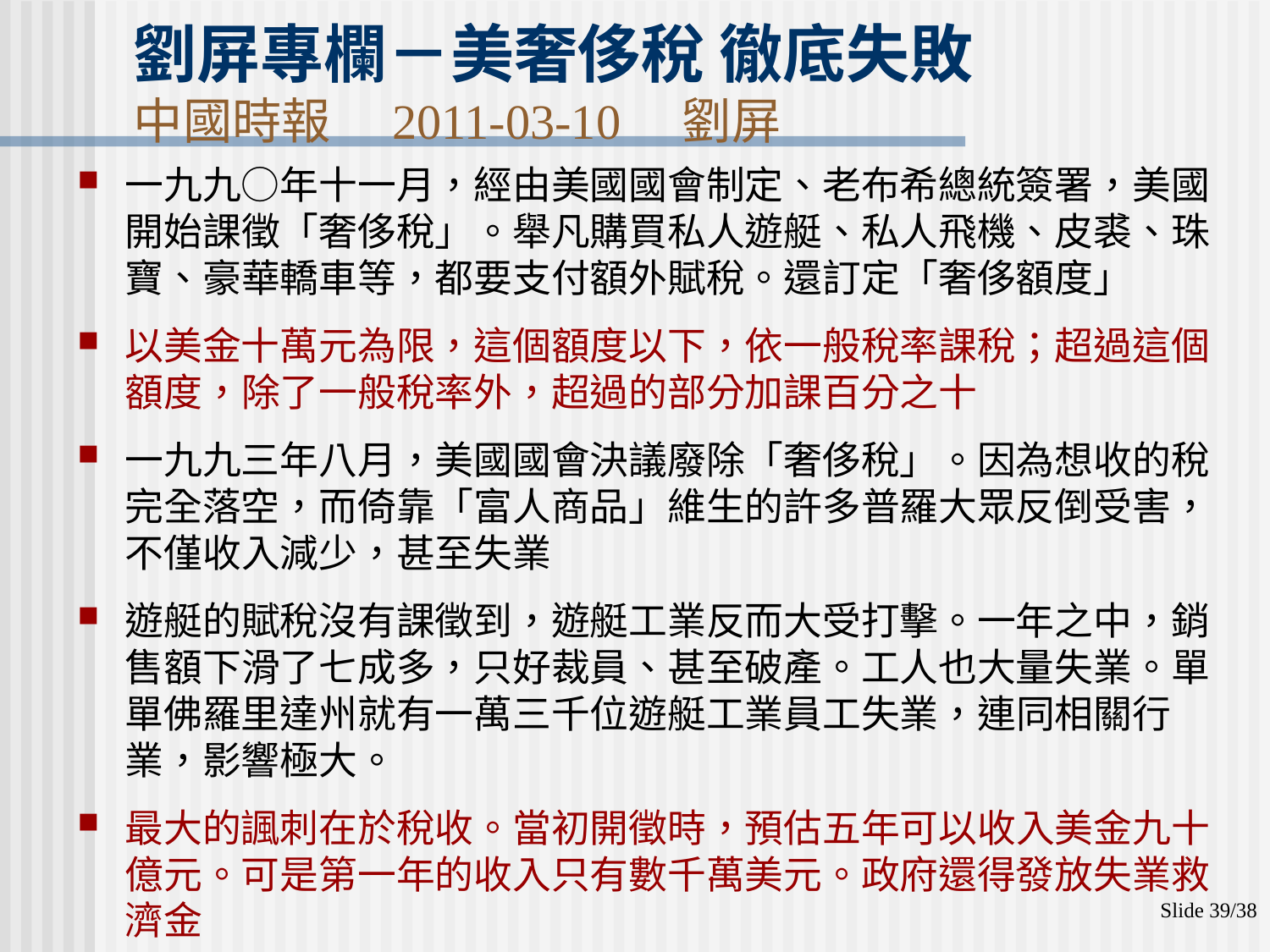

# 劉屏專欄－美奢侈稅 徹底失敗 中國時報　2011-03-10　劉屏
一九九○年十一月，經由美國國會制定、老布希總統簽署，美國開始課徵「奢侈稅」。舉凡購買私人遊艇、私人飛機、皮裘、珠寶、豪華轎車等，都要支付額外賦稅。還訂定「奢侈額度」
以美金十萬元為限，這個額度以下，依一般稅率課稅；超過這個額度，除了一般稅率外，超過的部分加課百分之十
一九九三年八月，美國國會決議廢除「奢侈稅」。因為想收的稅完全落空，而倚靠「富人商品」維生的許多普羅大眾反倒受害，不僅收入減少，甚至失業
遊艇的賦稅沒有課徵到，遊艇工業反而大受打擊。一年之中，銷售額下滑了七成多，只好裁員、甚至破產。工人也大量失業。單單佛羅里達州就有一萬三千位遊艇工業員工失業，連同相關行業，影響極大。
最大的諷刺在於稅收。當初開徵時，預估五年可以收入美金九十億元。可是第一年的收入只有數千萬美元。政府還得發放失業救濟金

Slide 39/38